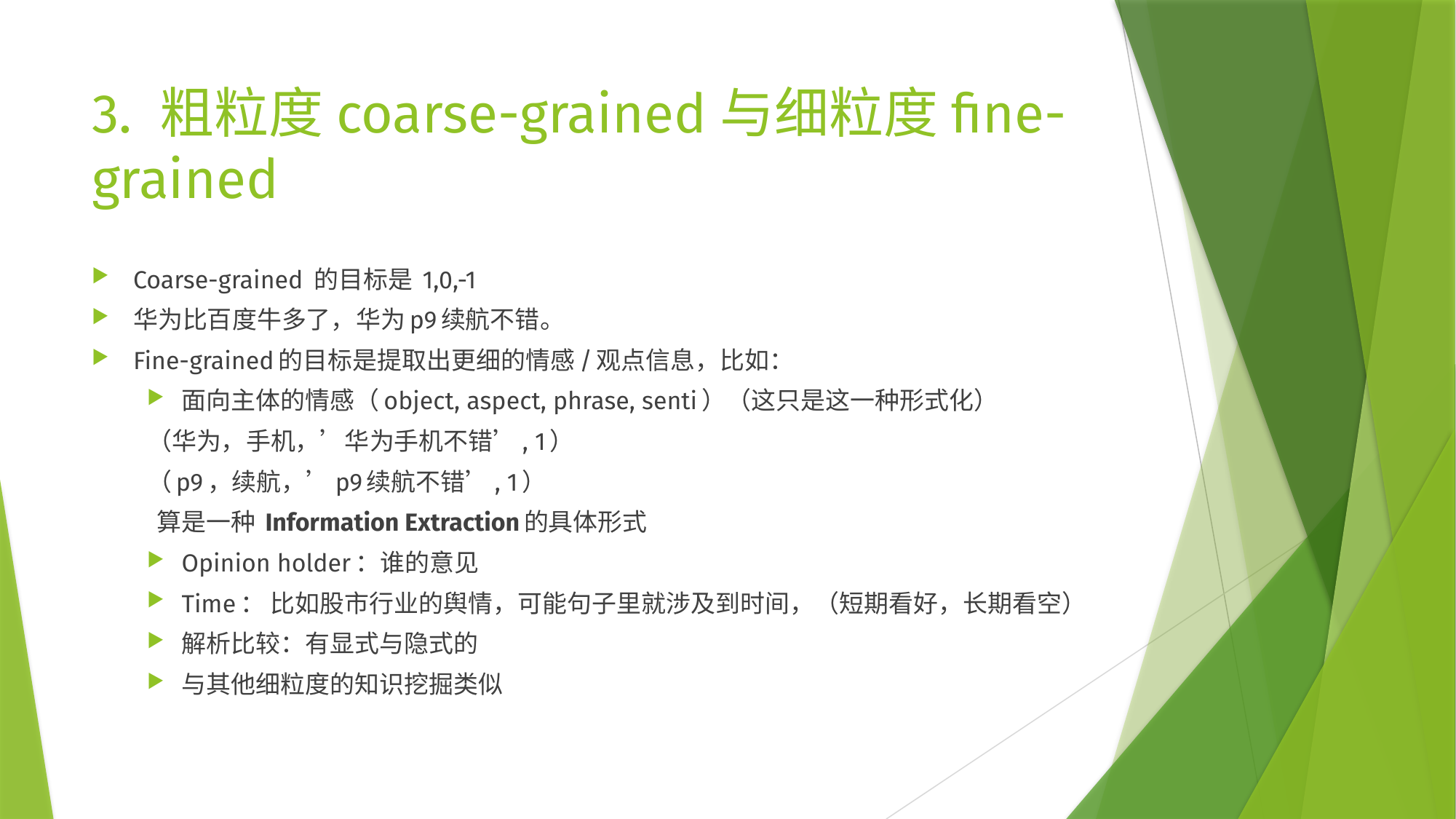

# 3. 粗粒度coarse-grained与细粒度fine-grained
Coarse-grained 的目标是 1,0,-1
华为比百度牛多了，华为p9续航不错。
Fine-grained的目标是提取出更细的情感/观点信息，比如：
面向主体的情感（object, aspect, phrase, senti）（这只是这一种形式化）
（华为，手机，’华为手机不错’, 1）
（p9，续航，’p9续航不错’, 1）
 算是一种 Information Extraction的具体形式
Opinion holder：谁的意见
Time： 比如股市行业的舆情，可能句子里就涉及到时间，（短期看好，长期看空）
解析比较：有显式与隐式的
与其他细粒度的知识挖掘类似